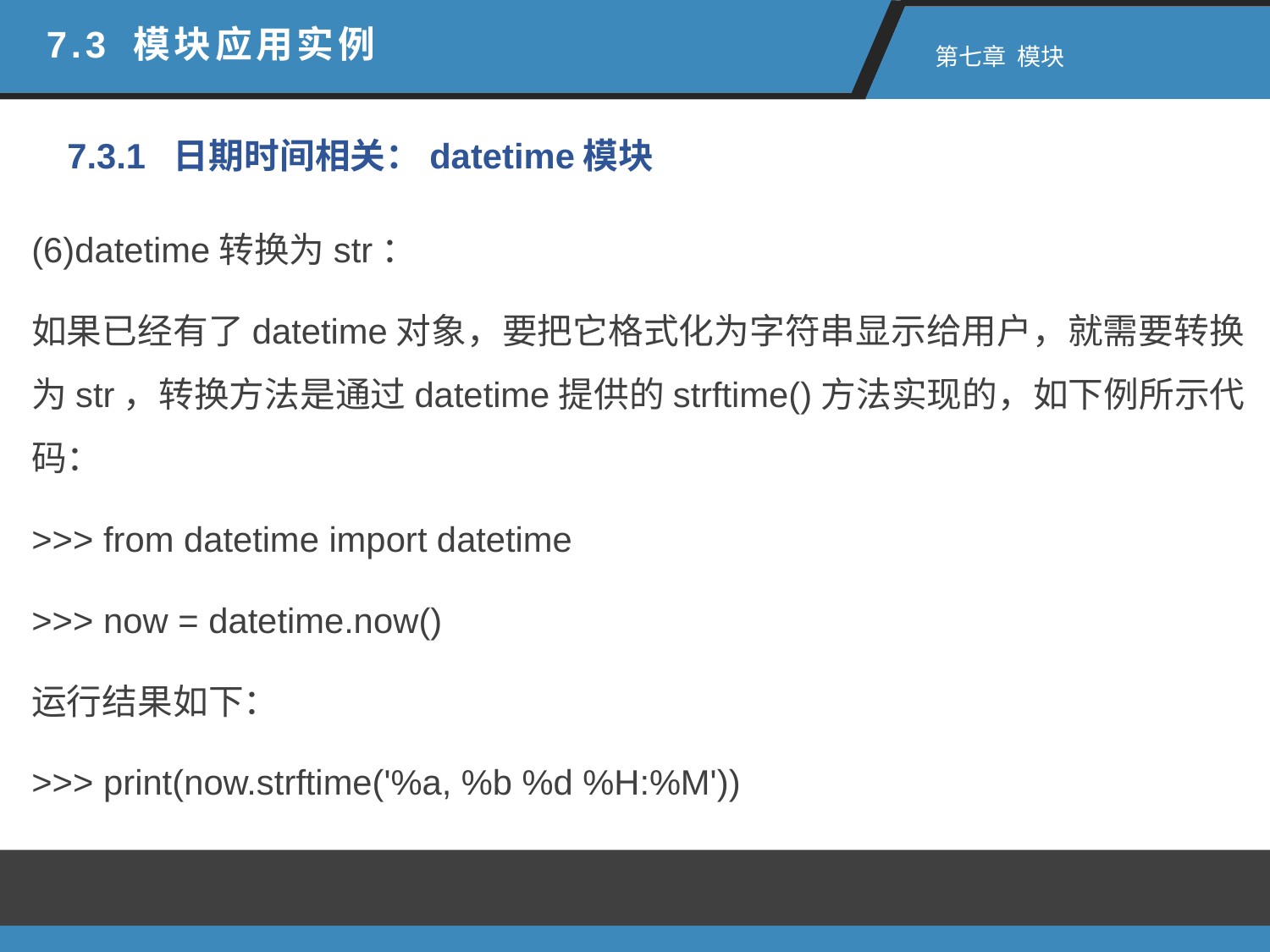

7.3 模块应用实例
  第七章  模块
7.3.1  日期时间相关：datetime模块
(6)datetime转换为str：
如果已经有了datetime对象，要把它格式化为字符串显示给用户，就需要转换为str，转换方法是通过datetime提供的strftime()方法实现的，如下例所示代码：
>>> from datetime import datetime
>>> now = datetime.now()
运行结果如下：
>>> print(now.strftime('%a, %b %d %H:%M'))
Tue, Jun 19 13:07